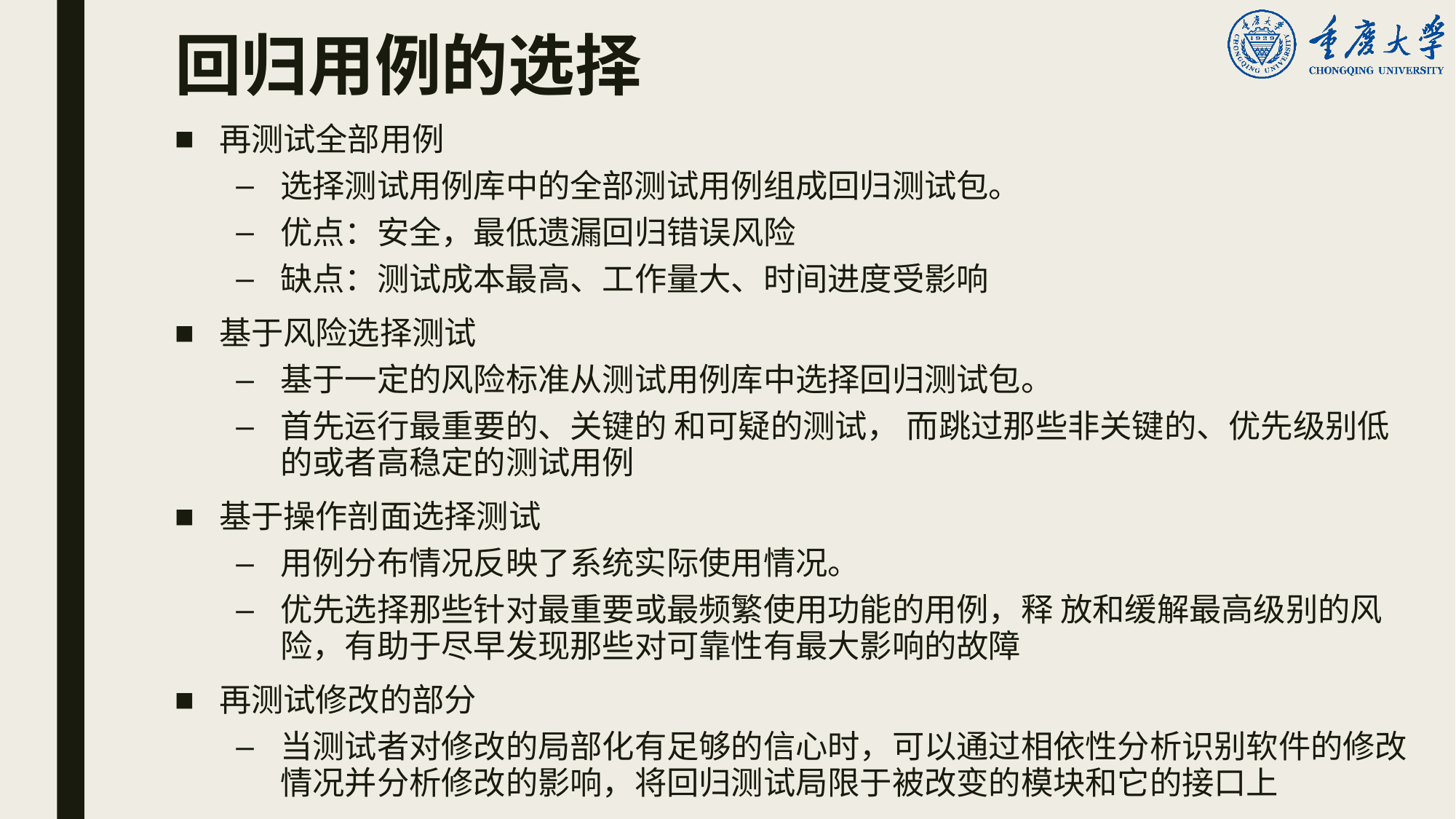

# 回归用例的选择
再测试全部用例
选择测试用例库中的全部测试用例组成回归测试包。
优点：安全，最低遗漏回归错误风险
缺点：测试成本最高、工作量大、时间进度受影响
基于风险选择测试
基于一定的风险标准从测试用例库中选择回归测试包。
首先运行最重要的、关键的 和可疑的测试， 而跳过那些非关键的、优先级别低的或者高稳定的测试用例
基于操作剖面选择测试
用例分布情况反映了系统实际使用情况。
优先选择那些针对最重要或最频繁使用功能的用例，释 放和缓解最高级别的风险，有助于尽早发现那些对可靠性有最大影响的故障
再测试修改的部分
当测试者对修改的局部化有足够的信心时，可以通过相依性分析识别软件的修改情况并分析修改的影响，将回归测试局限于被改变的模块和它的接口上